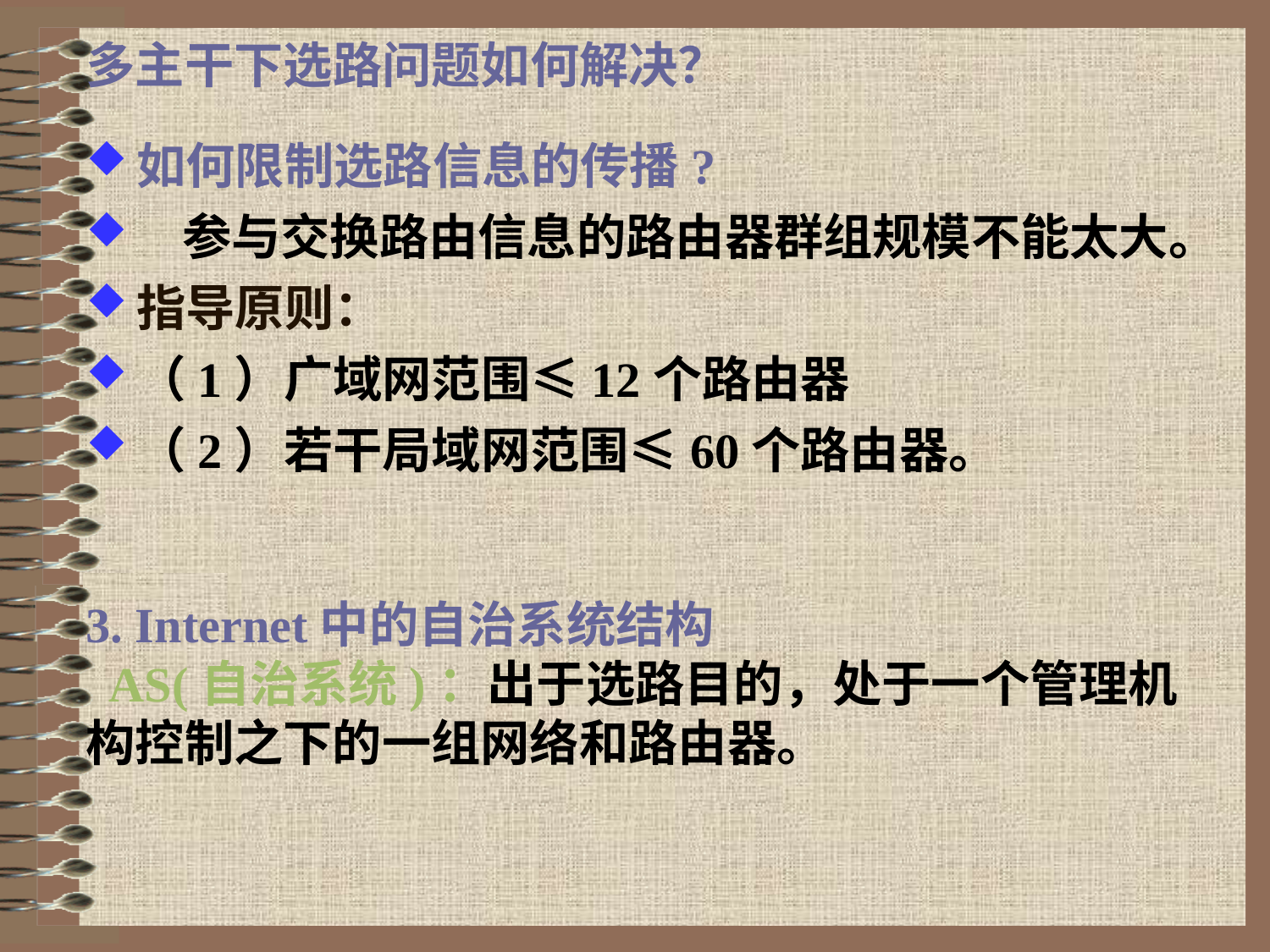

多主干下选路问题如何解决？
如何限制选路信息的传播?
   参与交换路由信息的路由器群组规模不能太大。
指导原则：
（1）广域网范围≤12个路由器
（2）若干局域网范围≤60个路由器。
# 3. Internet中的自治系统结构 AS(自治系统)：出于选路目的，处于一个管理机构控制之下的一组网络和路由器。